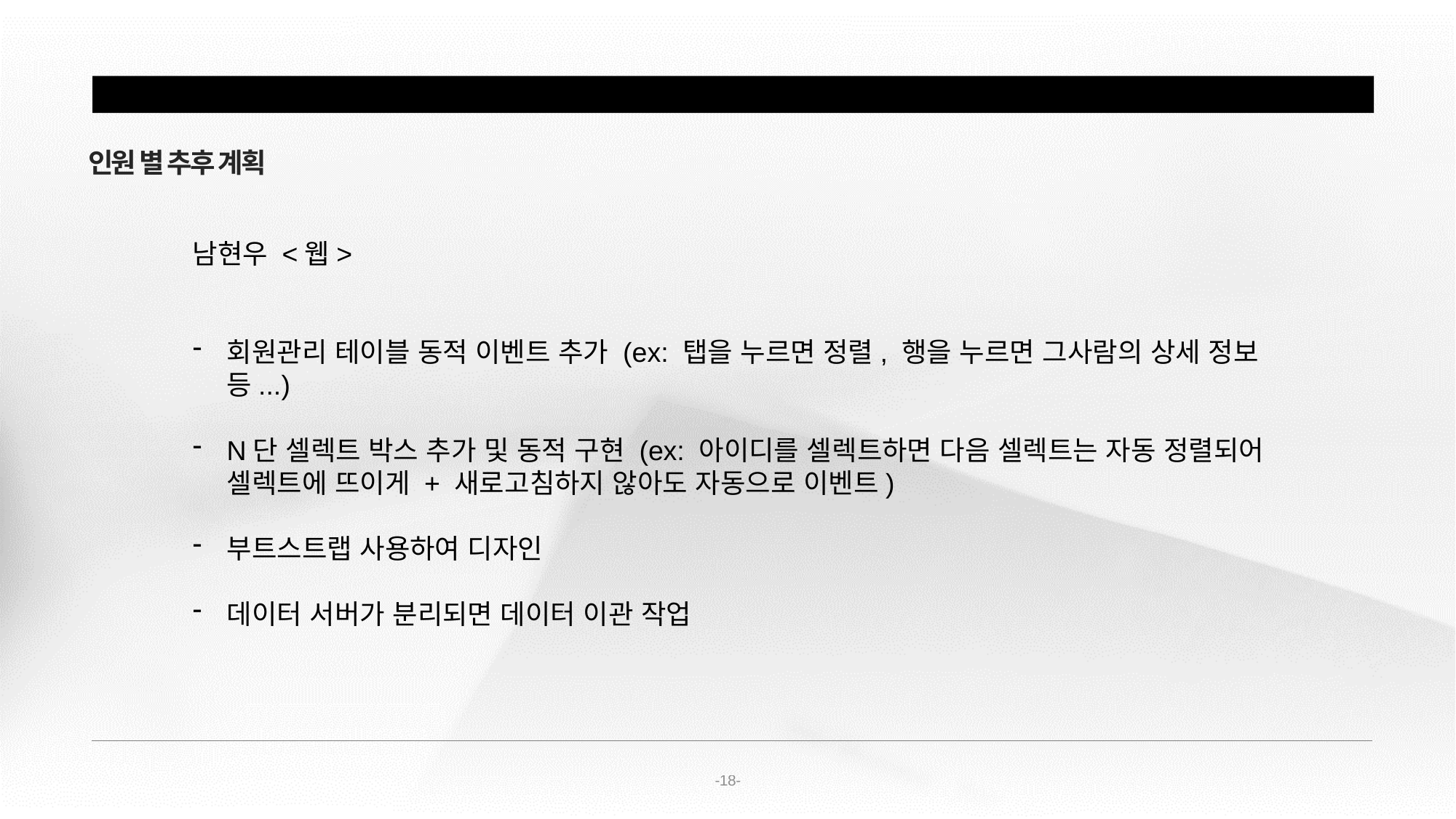

5.  추후 계획
INTERFACE
5. PLAN
ANALYSIS
CONCEPT
PRODUCT
인원 별 추후 계획
남현우 <웹>

회원관리 테이블 동적 이벤트 추가 (ex: 탭을 누르면 정렬, 행을 누르면 그사람의 상세 정보 등...)

N단 셀렉트 박스 추가 및 동적 구현 (ex: 아이디를 셀렉트하면 다음 셀렉트는 자동 정렬되어 셀렉트에 뜨이게 + 새로고침하지 않아도 자동으로 이벤트)

부트스트랩 사용하여 디자인

데이터 서버가 분리되면 데이터 이관 작업
-18-